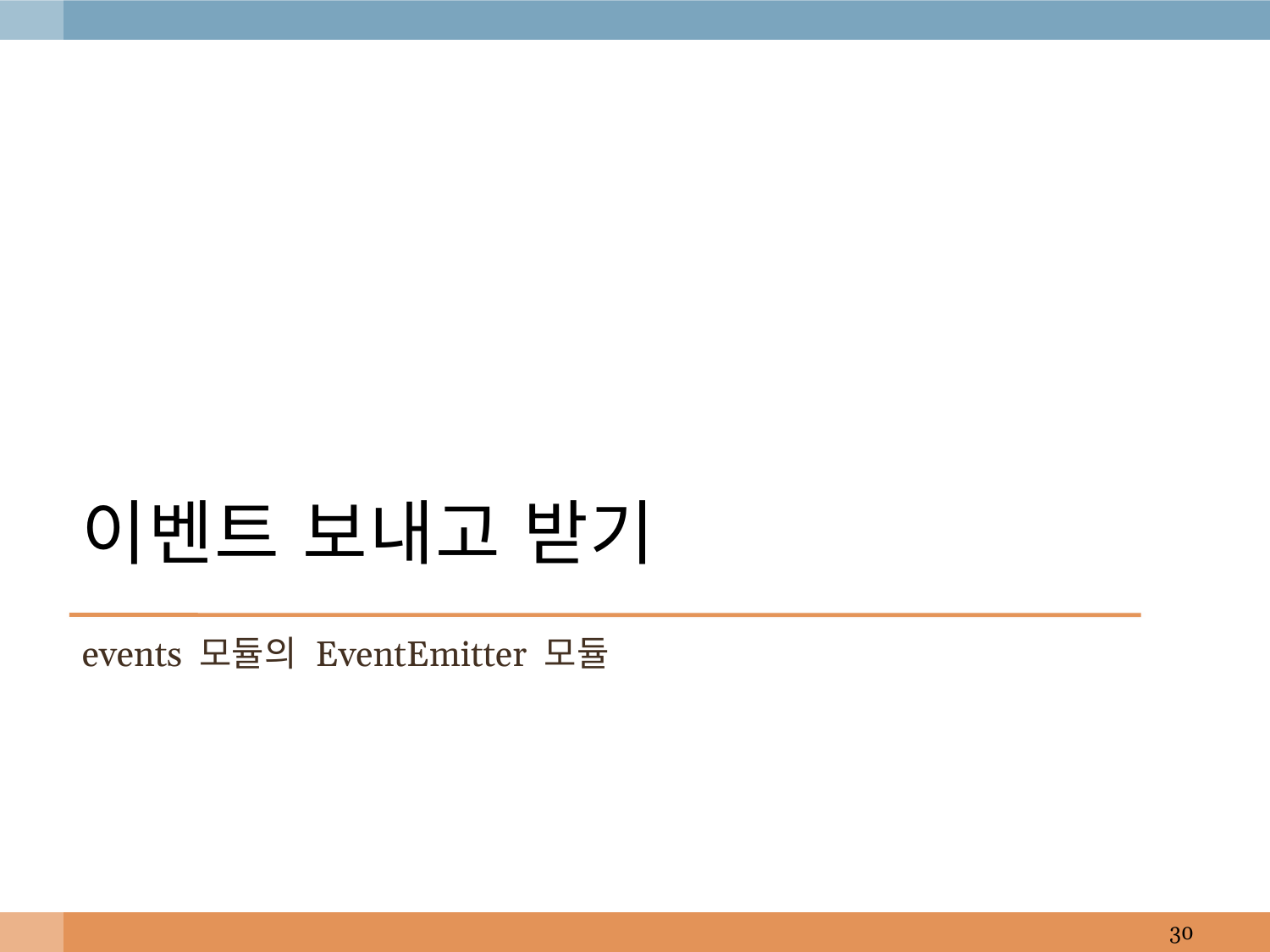

# 이벤트 보내고 받기
events 모듈의 EventEmitter 모듈
30